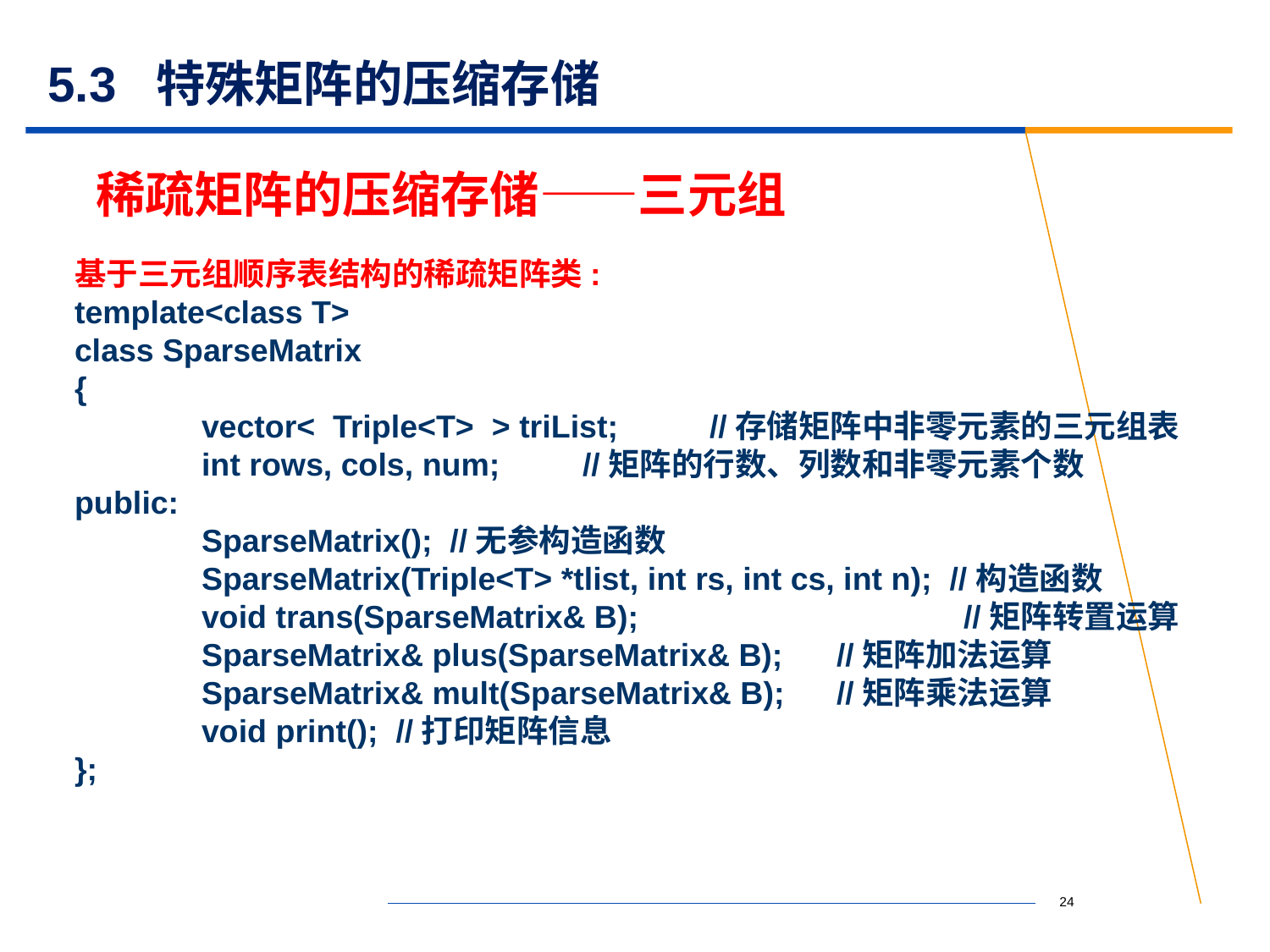

# 5.3  特殊矩阵的压缩存储
稀疏矩阵的压缩存储——三元组
基于三元组顺序表结构的稀疏矩阵类:
template<class T>
class SparseMatrix
{
	vector<  Triple<T>  > triList;	//存储矩阵中非零元素的三元组表
	int rows, cols, num;  	//矩阵的行数、列数和非零元素个数
public:
	SparseMatrix();  //无参构造函数
	SparseMatrix(Triple<T> *tlist, int rs, int cs, int n);  //构造函数
	void trans(SparseMatrix& B);  		  	//矩阵转置运算
	SparseMatrix& plus(SparseMatrix& B);   	//矩阵加法运算
	SparseMatrix& mult(SparseMatrix& B); 	//矩阵乘法运算
	void print();  //打印矩阵信息
};